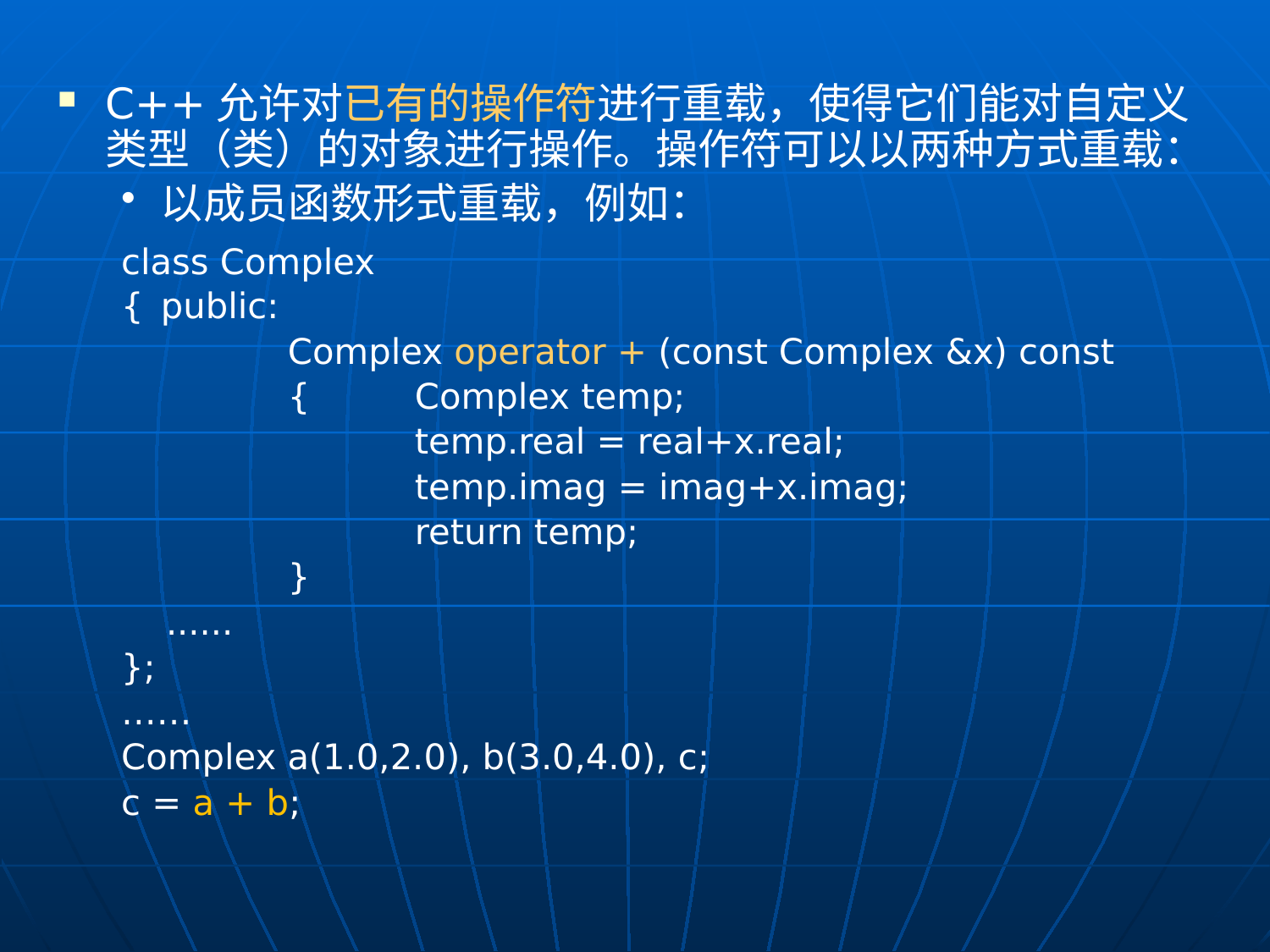

C++允许对已有的操作符进行重载，使得它们能对自定义类型（类）的对象进行操作。操作符可以以两种方式重载：
以成员函数形式重载，例如：
class Complex
{	public:
		Complex operator + (const Complex &x) const
		{	Complex temp;
			temp.real = real+x.real;
			temp.imag = imag+x.imag;
			return temp;
		}
    ......
};
……
Complex a(1.0,2.0), b(3.0,4.0), c;
c = a + b;